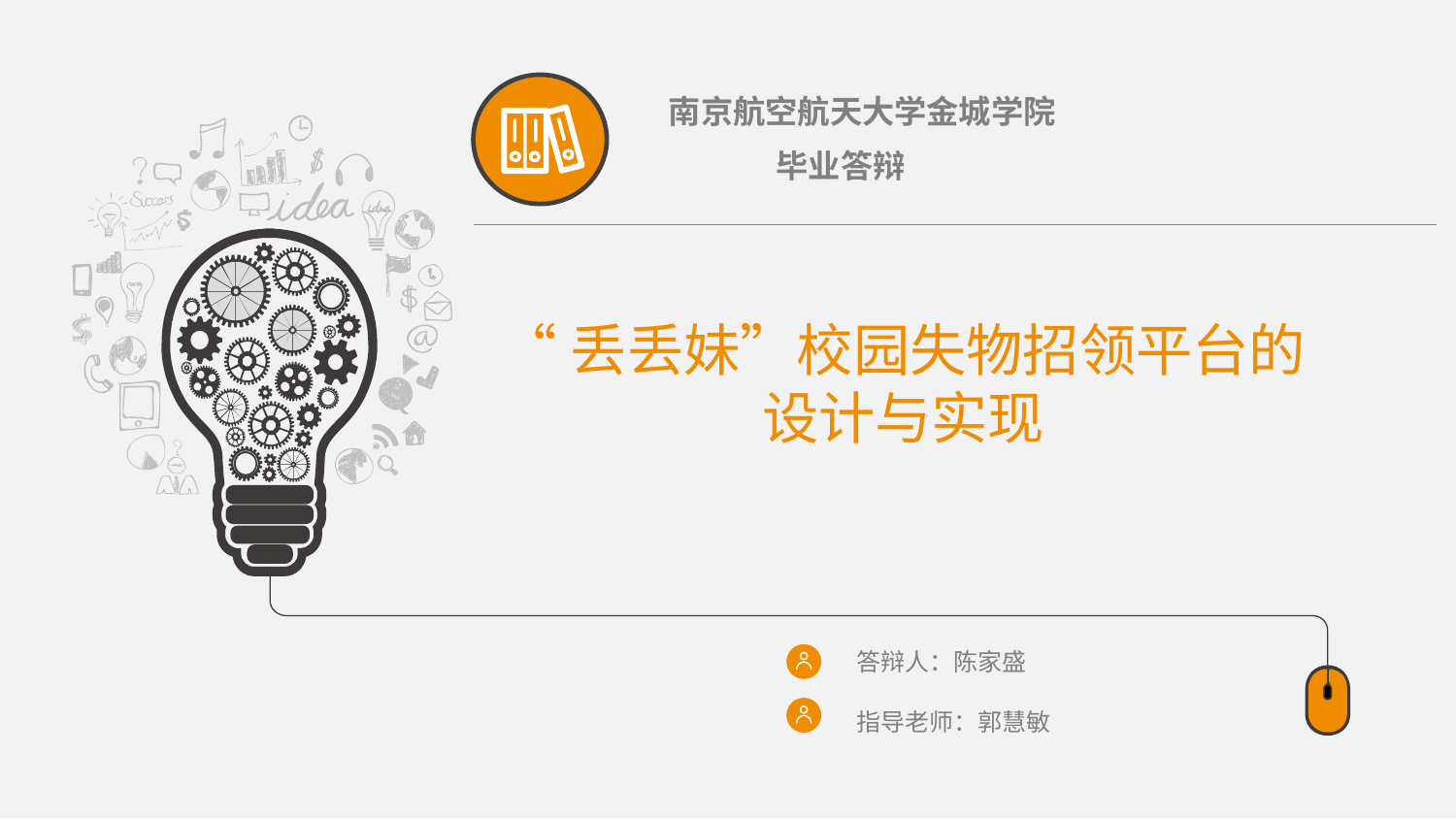

南京航空航天大学金城学院

毕业答辩
“丢丢妹”校园失物招领平台的设计与实现
答辩人：陈家盛

指导老师：郭慧敏